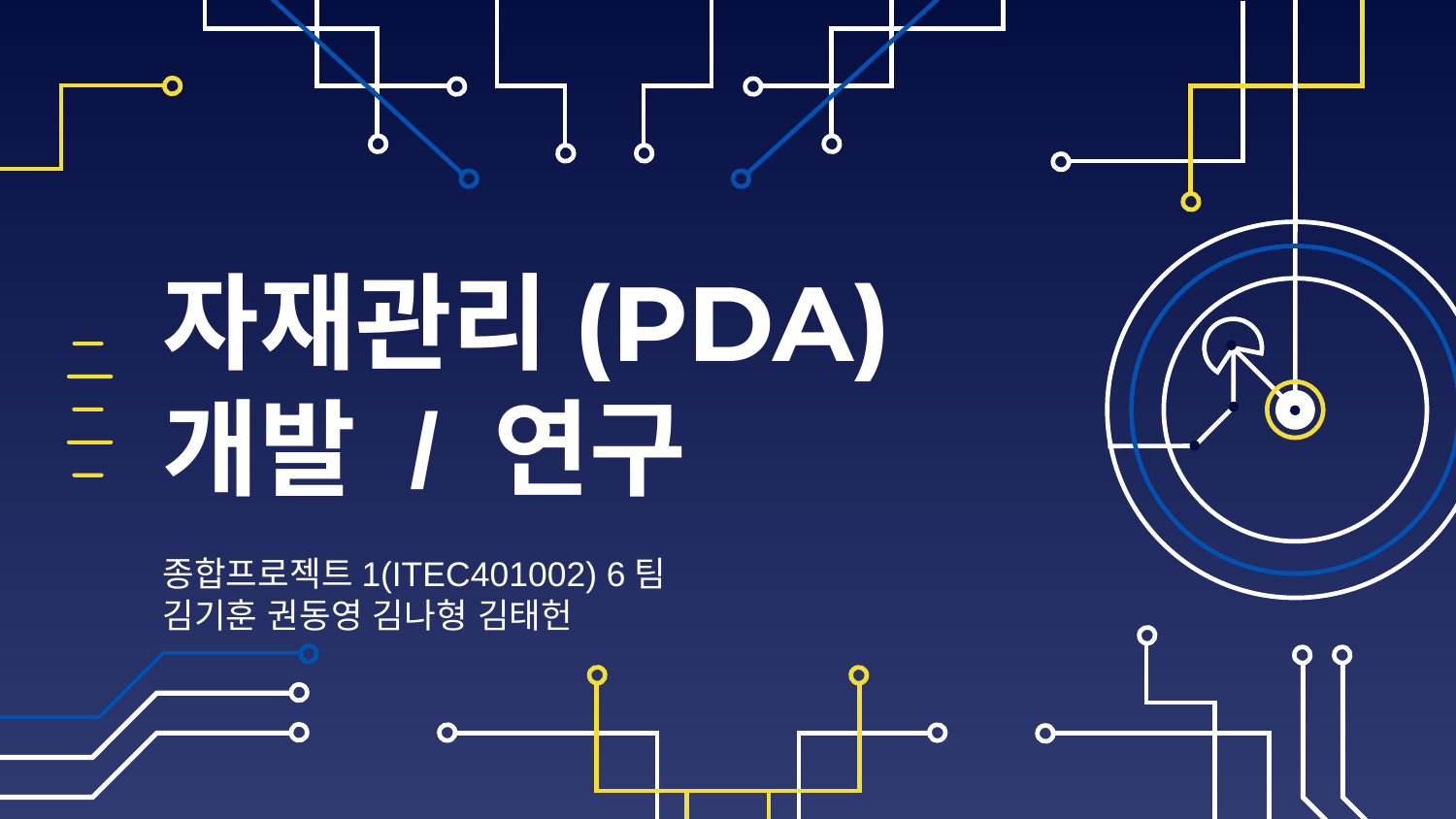

# 자재관리(PDA) 개발 / 연구
종합프로젝트1(ITEC401002) 6팀
김기훈 권동영 김나형 김태헌